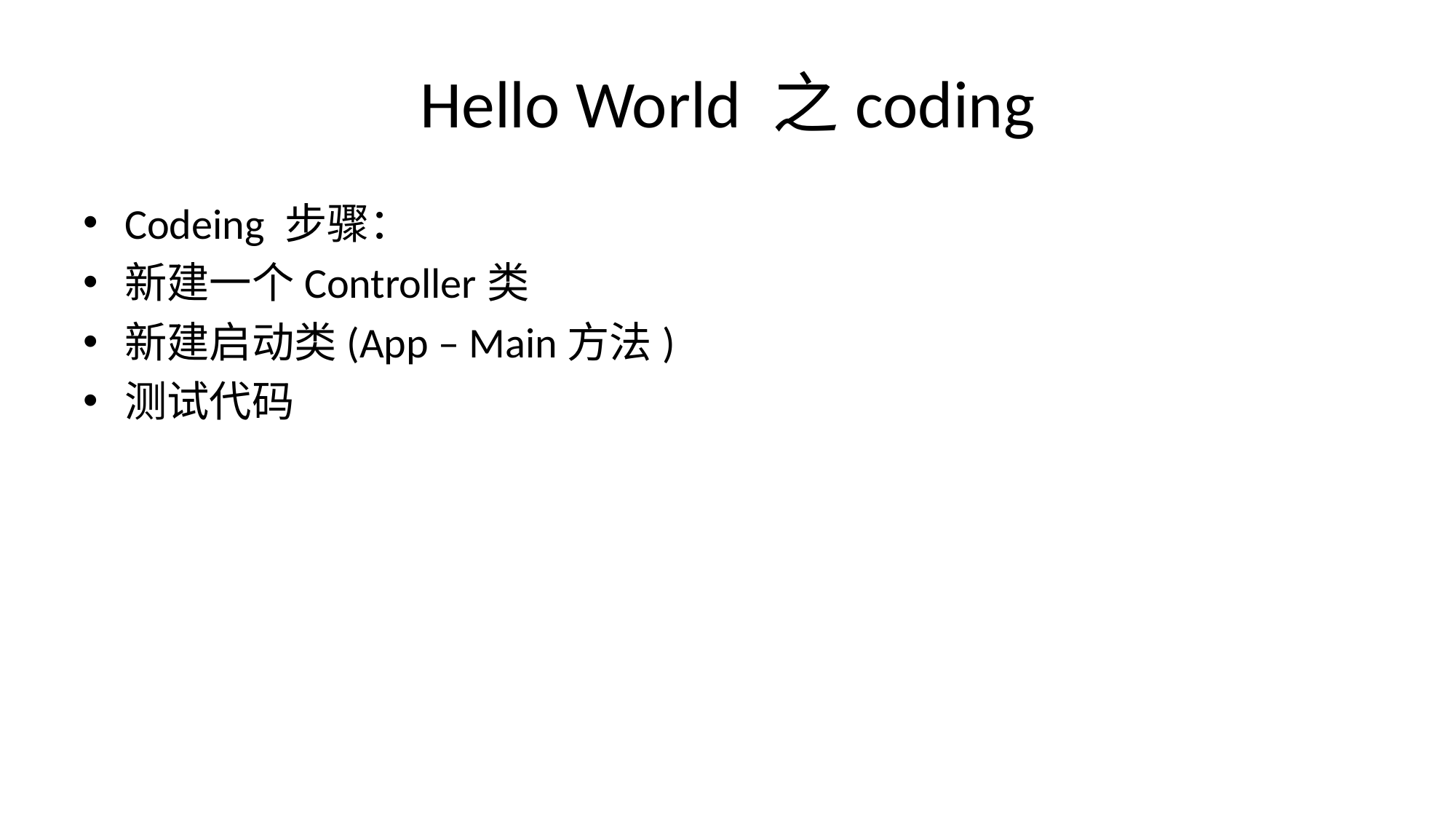

# Hello World 之coding
Codeing 步骤：
新建一个Controller类
新建启动类(App – Main方法)
测试代码